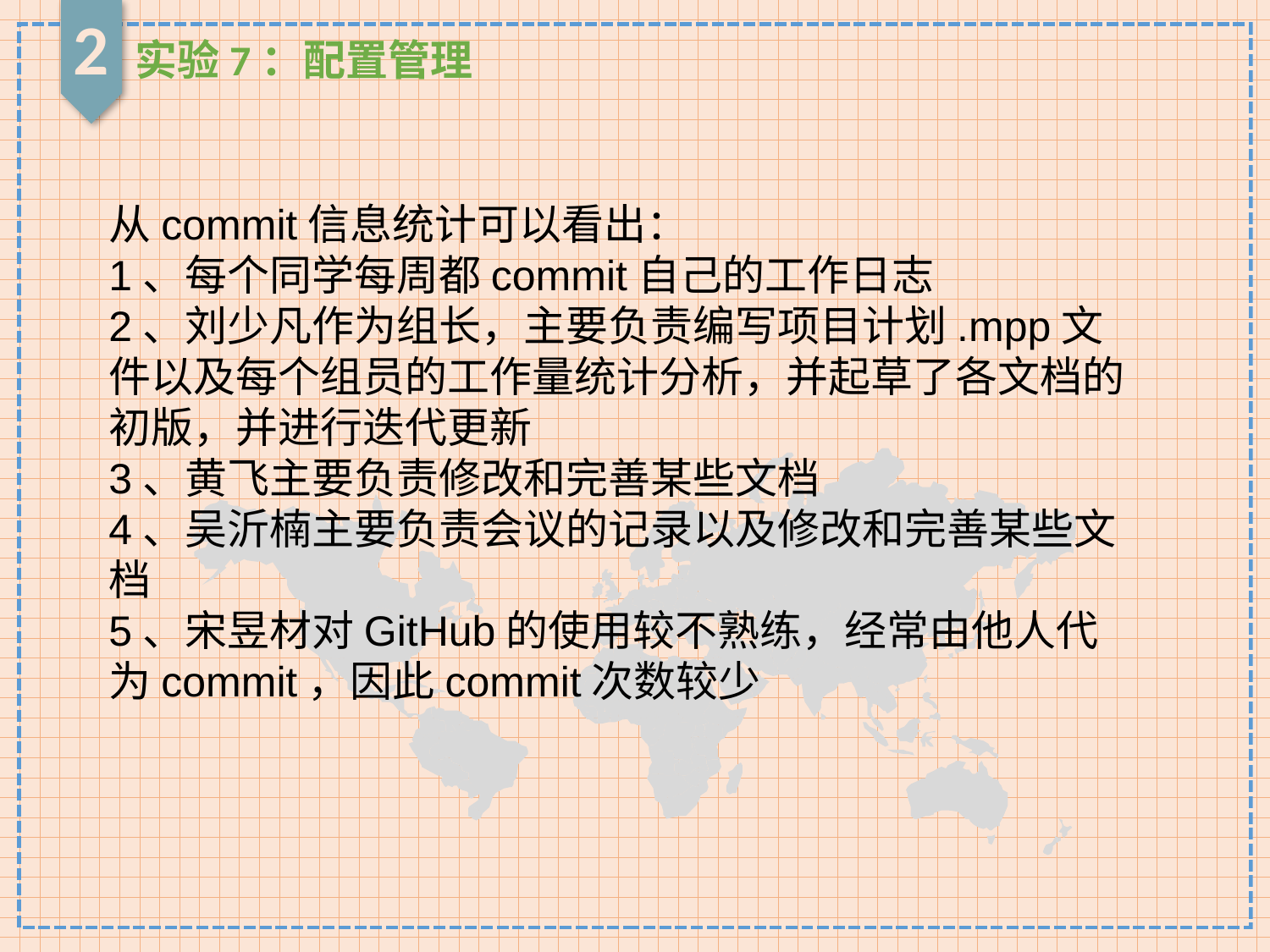

2
实验7：配置管理
从commit信息统计可以看出：
1、每个同学每周都commit自己的工作日志
2、刘少凡作为组长，主要负责编写项目计划.mpp文件以及每个组员的工作量统计分析，并起草了各文档的初版，并进行迭代更新
3、黄飞主要负责修改和完善某些文档
4、吴沂楠主要负责会议的记录以及修改和完善某些文档
5、宋昱材对GitHub的使用较不熟练，经常由他人代为commit，因此commit次数较少